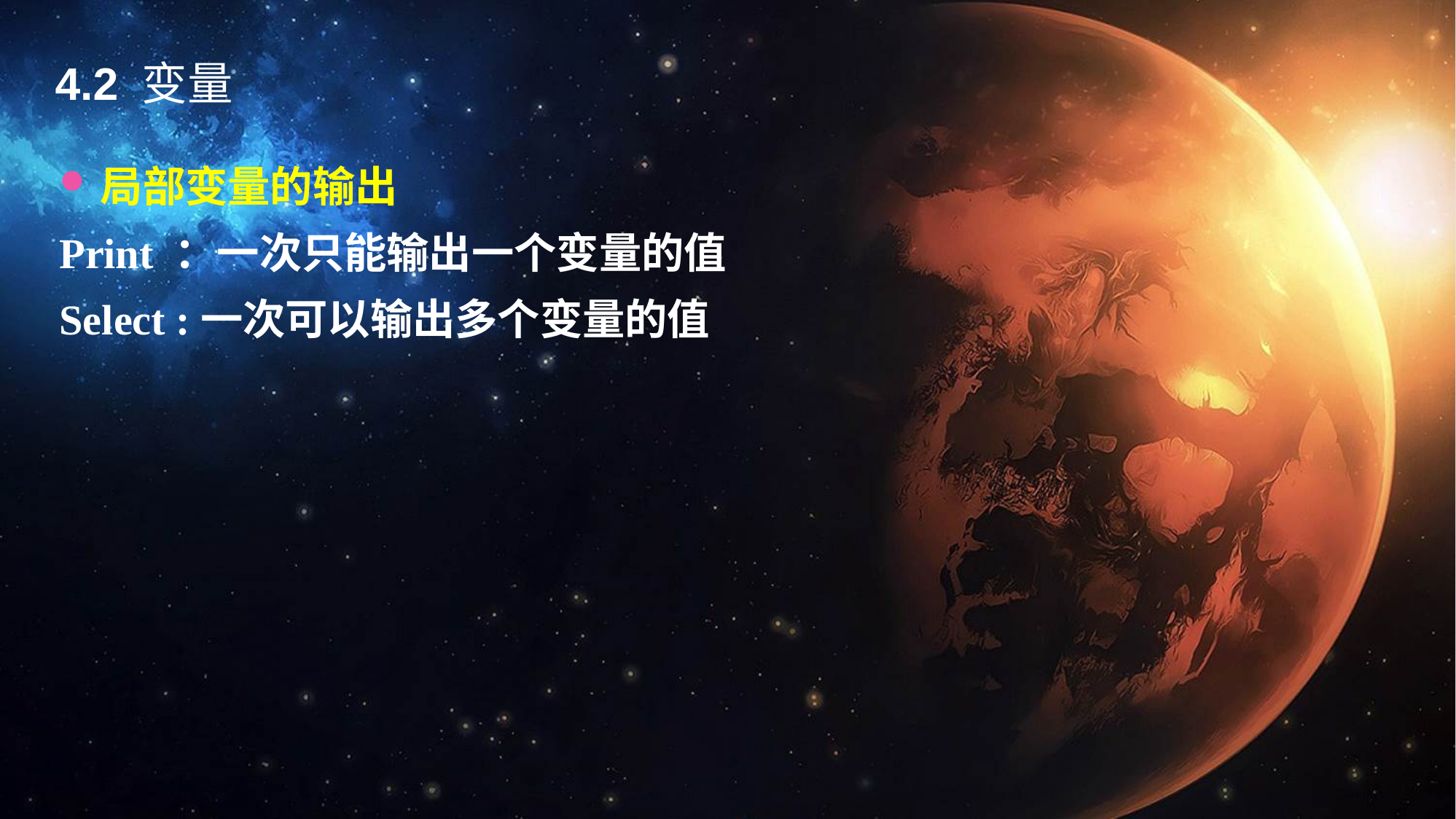

4.2 变量
局部变量的输出
Print ：一次只能输出一个变量的值
Select :一次可以输出多个变量的值